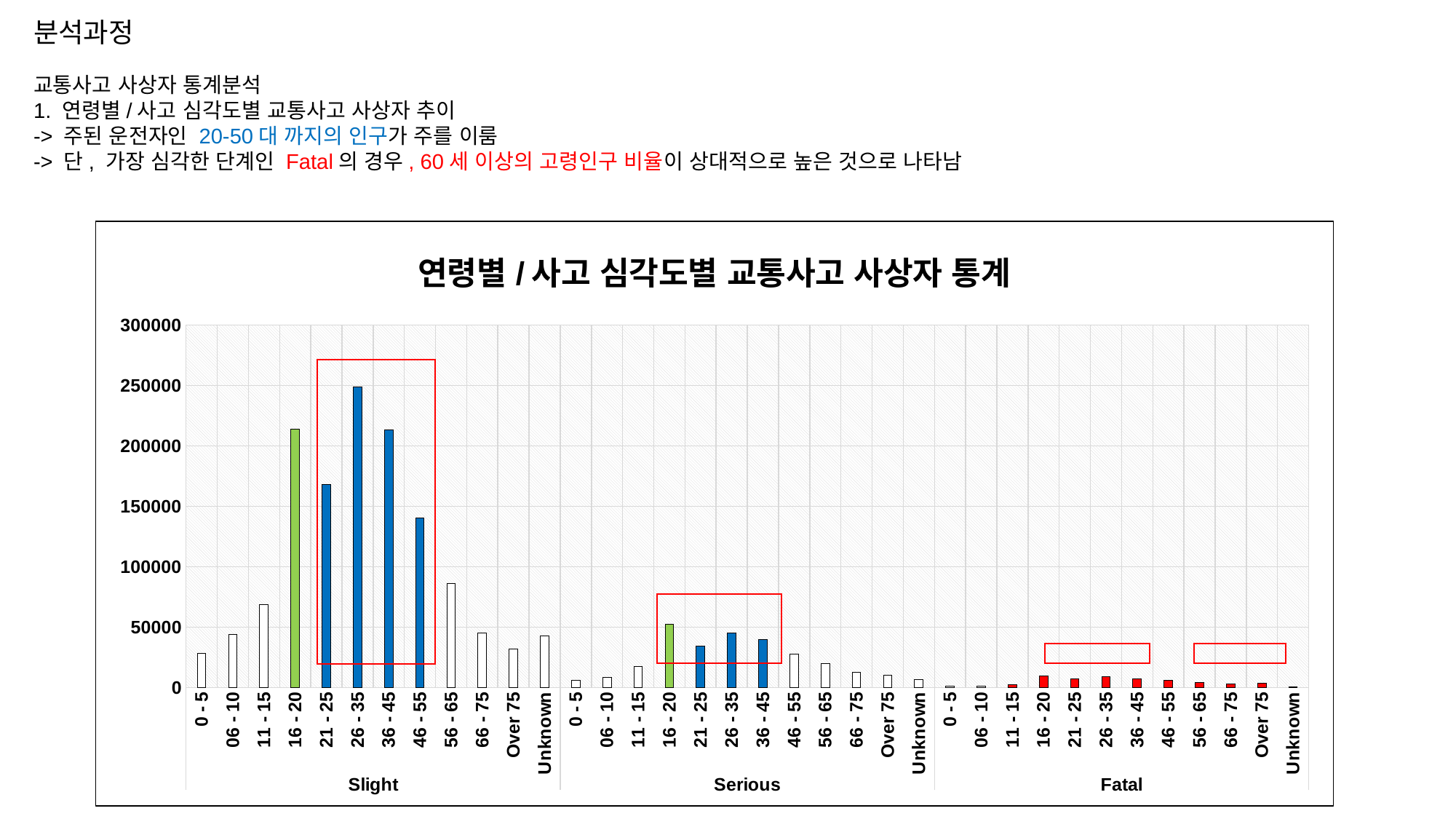

분석과정
교통사고 사상자 통계분석
1. 연령별/사고 심각도별 교통사고 사상자 추이
-> 주된 운전자인 20-50대 까지의 인구가 주를 이룸
-> 단, 가장 심각한 단계인 Fatal의 경우, 60세 이상의 고령인구 비율이 상대적으로 높은 것으로 나타남

### Chart: 연령별/사고 심각도별 교통사고 사상자 통계

| Category | 요약 |
|---|---|
| 0 - 5 | 28598.0 |
| 06 - 10 | 44323.0 |
| 11 - 15 | 68829.0 |
| 16 - 20 | 213996.0 |
| 21 - 25 | 167995.0 |
| 26 - 35 | 248648.0 |
| 36 - 45 | 213445.0 |
| 46 - 55 | 140482.0 |
| 56 - 65 | 86027.0 |
| 66 - 75 | 45037.0 |
| Over 75 | 31776.0 |
| Unknown | 43052.0 |
| 0 - 5 | 6387.0 |
| 06 - 10 | 8722.0 |
| 11 - 15 | 17505.0 |
| 16 - 20 | 52310.0 |
| 21 - 25 | 34388.0 |
| 26 - 35 | 45009.0 |
| 36 - 45 | 39775.0 |
| 46 - 55 | 27687.0 |
| 56 - 65 | 19921.0 |
| 66 - 75 | 12524.0 |
| Over 75 | 10401.0 |
| Unknown | 6461.0 |
| 0 - 5 | 1144.0 |
| 06 - 10 | 1265.0 |
| 11 - 15 | 2369.0 |
| 16 - 20 | 9654.0 |
| 21 - 25 | 7342.0 |
| 26 - 35 | 8932.0 |
| 36 - 45 | 7393.0 |
| 46 - 55 | 5948.0 |
| 56 - 65 | 4470.0 |
| 66 - 75 | 3239.0 |
| Over 75 | 3717.0 |
| Unknown | 776.0 |